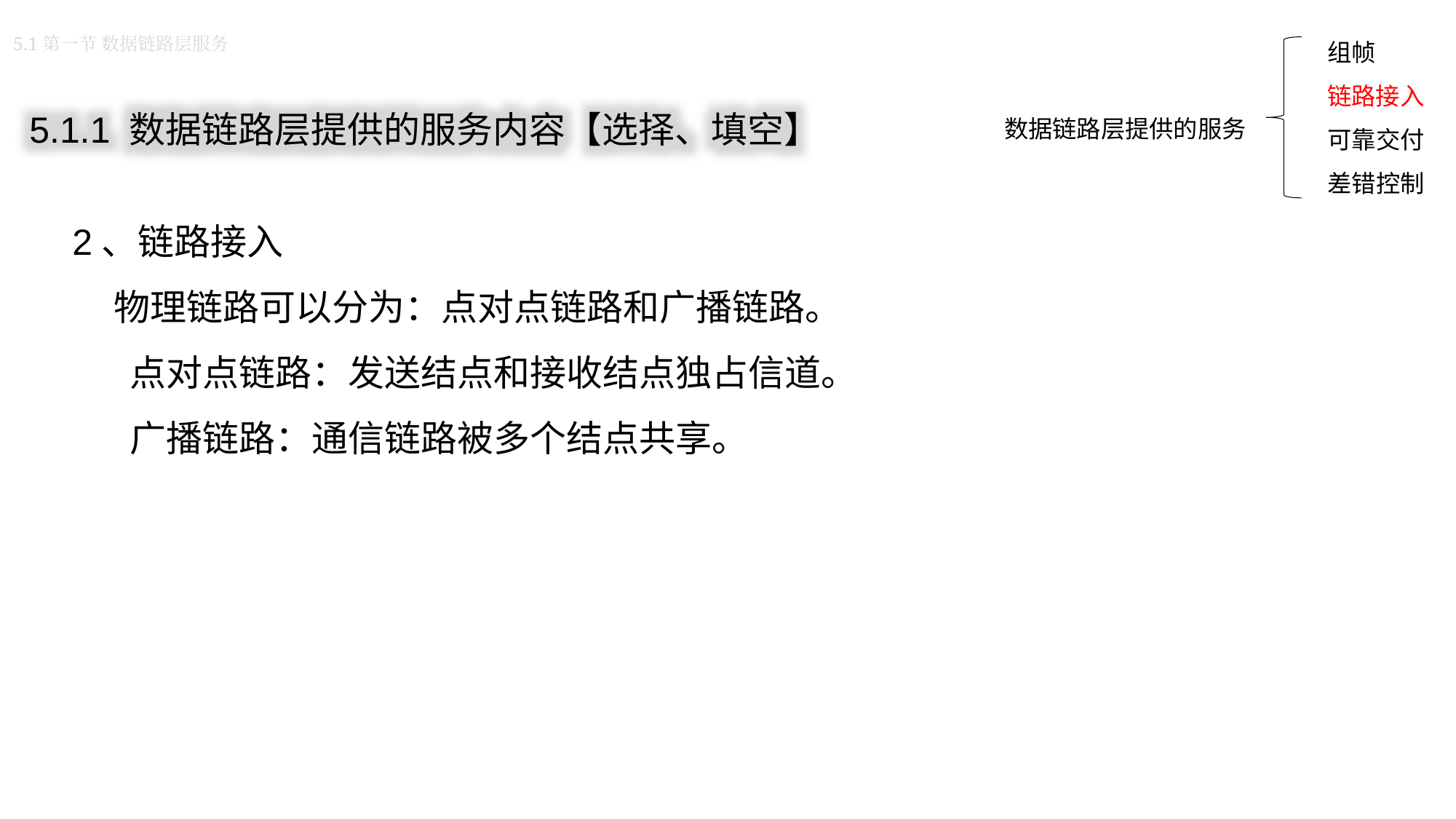

组帧
链路接入
可靠交付
差错控制
5.1第一节 数据链路层服务

5.1.1 数据链路层提供的服务内容【选择、填空】
数据链路层提供的服务
2、链路接入
    物理链路可以分为：点对点链路和广播链路。
      点对点链路：发送结点和接收结点独占信道。
      广播链路：通信链路被多个结点共享。